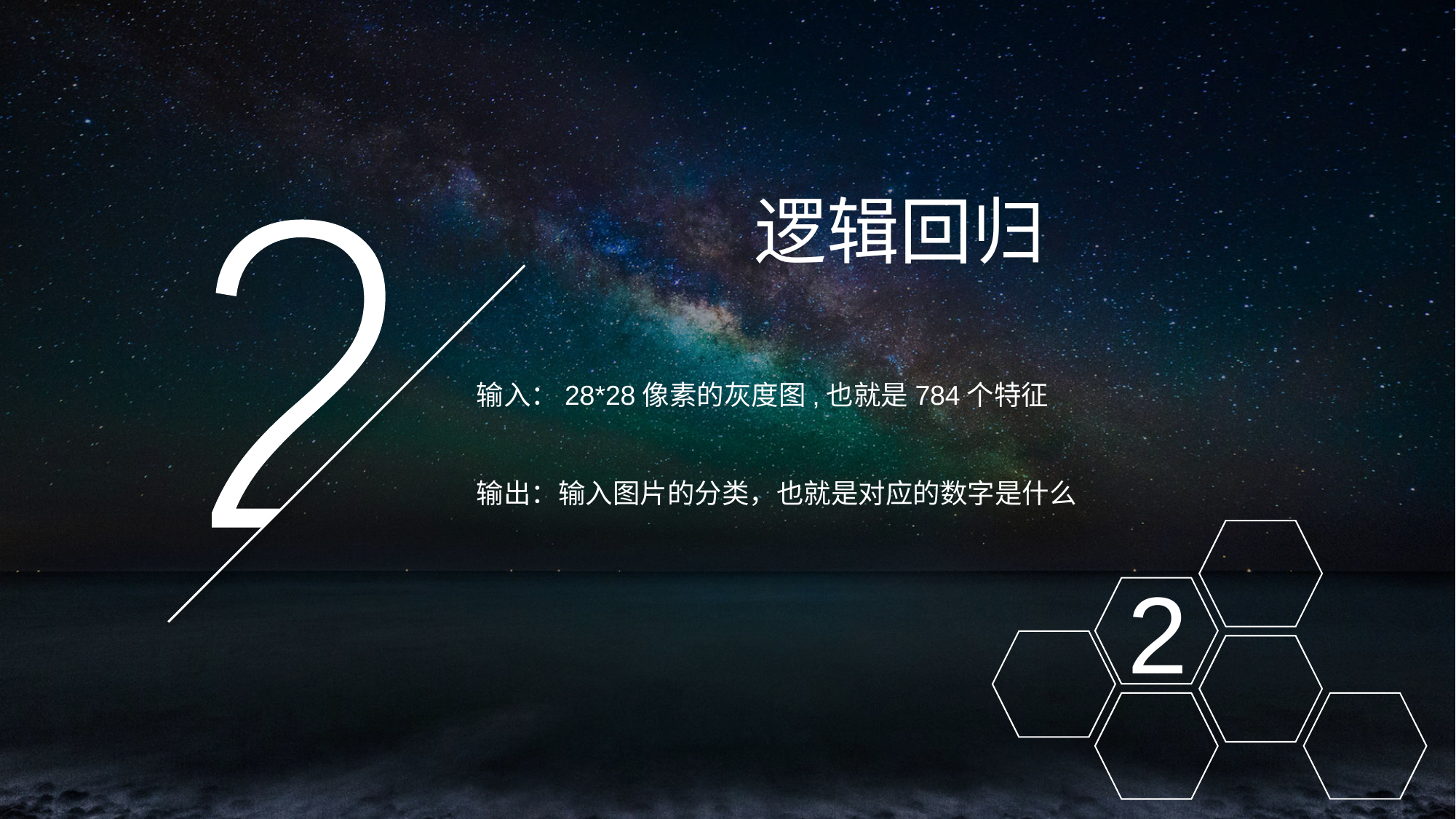

逻辑回归

输入：28*28像素的灰度图,也就是784个特征

输出：输入图片的分类，也就是对应的数字是什么

2